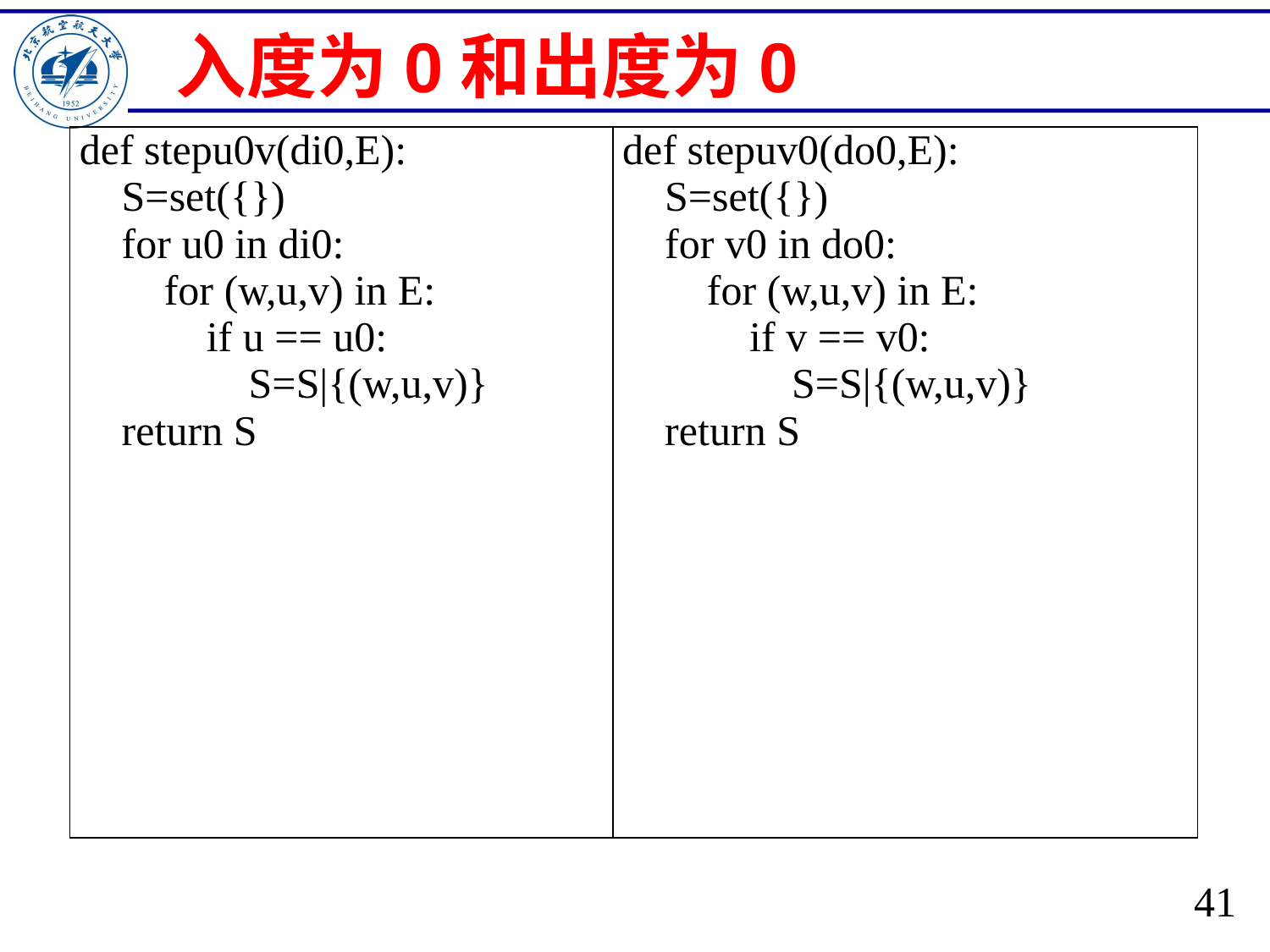

# 入度为0和出度为0
| def stepu0v(di0,E): S=set({}) for u0 in di0: for (w,u,v) in E: if u == u0: S=S|{(w,u,v)} return S | def stepuv0(do0,E): S=set({}) for v0 in do0: for (w,u,v) in E: if v == v0: S=S|{(w,u,v)} return S |
| --- | --- |